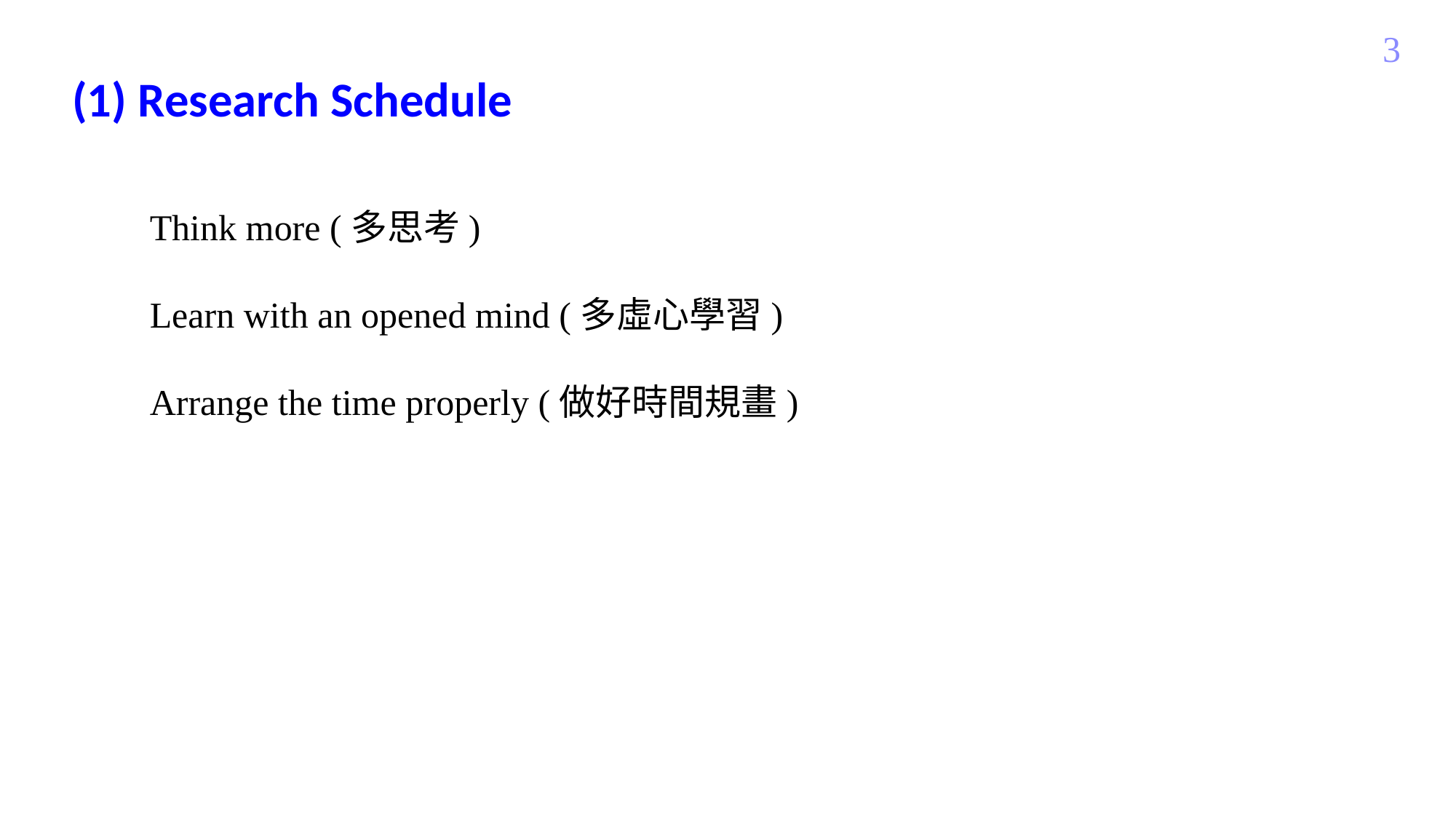

3
(1) Research Schedule
Think more (多思考)

Learn with an opened mind (多虛心學習)

Arrange the time properly (做好時間規畫)